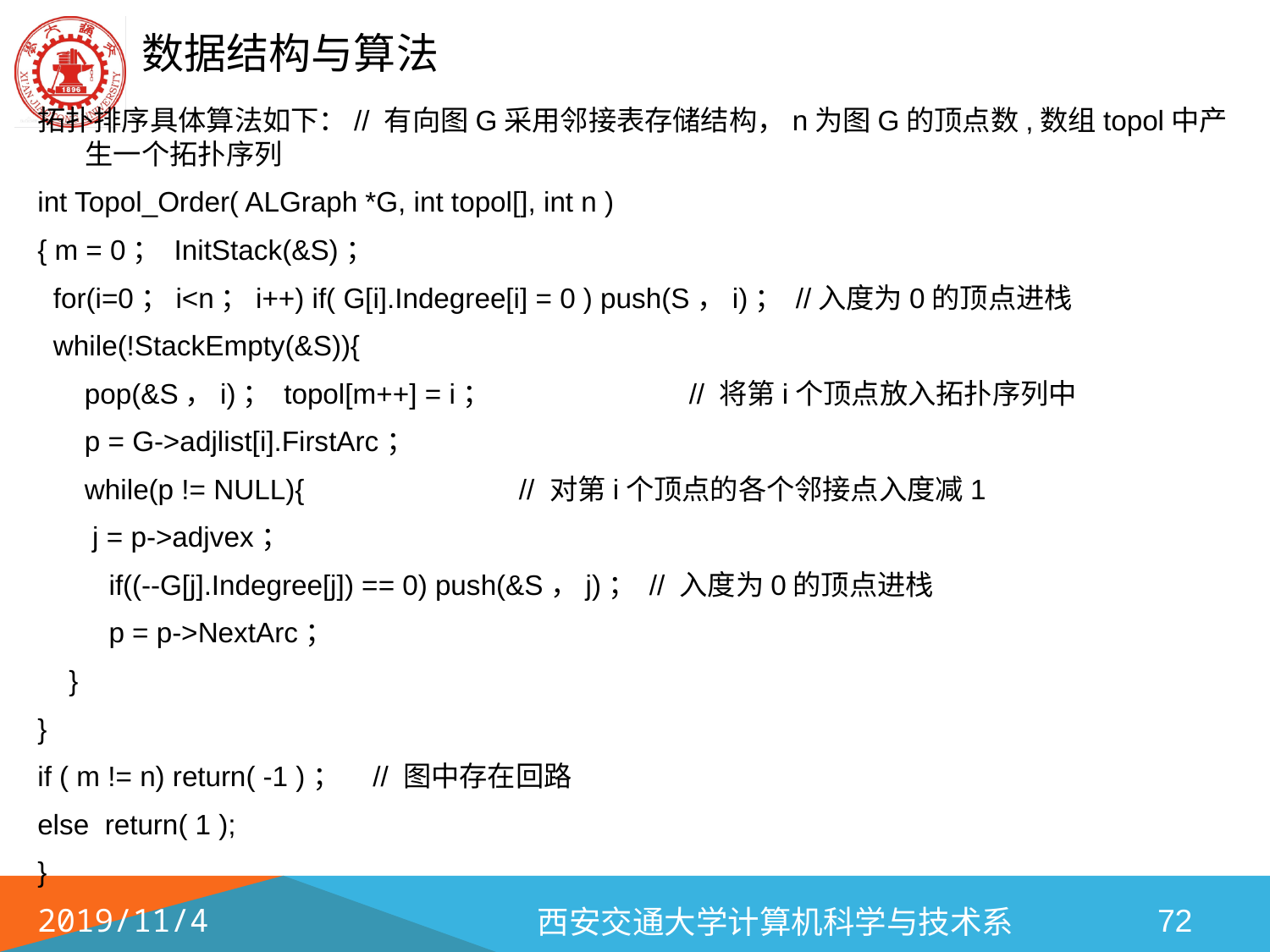

拓扑排序具体算法如下：// 有向图G采用邻接表存储结构，n为图G的顶点数,数组topol中产生一个拓扑序列
int Topol_Order( ALGraph *G, int topol[], int n )
{ m = 0； InitStack(&S)；
  for(i=0；i<n；i++) if( G[i].Indegree[i] = 0 ) push(S，i)； //入度为0的顶点进栈
  while(!StackEmpty(&S)){
      pop(&S，i)； topol[m++] = i；	              // 将第i个顶点放入拓扑序列中
      p = G->adjlist[i].FirstArc；
      while(p != NULL){	                       // 对第i个顶点的各个邻接点入度减1
       j = p->adjvex；
	   if((--G[j].Indegree[j]) == 0) push(&S，j)； // 入度为0的顶点进栈
	   p = p->NextArc；
    }
}
if ( m != n) return( -1 )；    // 图中存在回路
else  return( 1 );
}